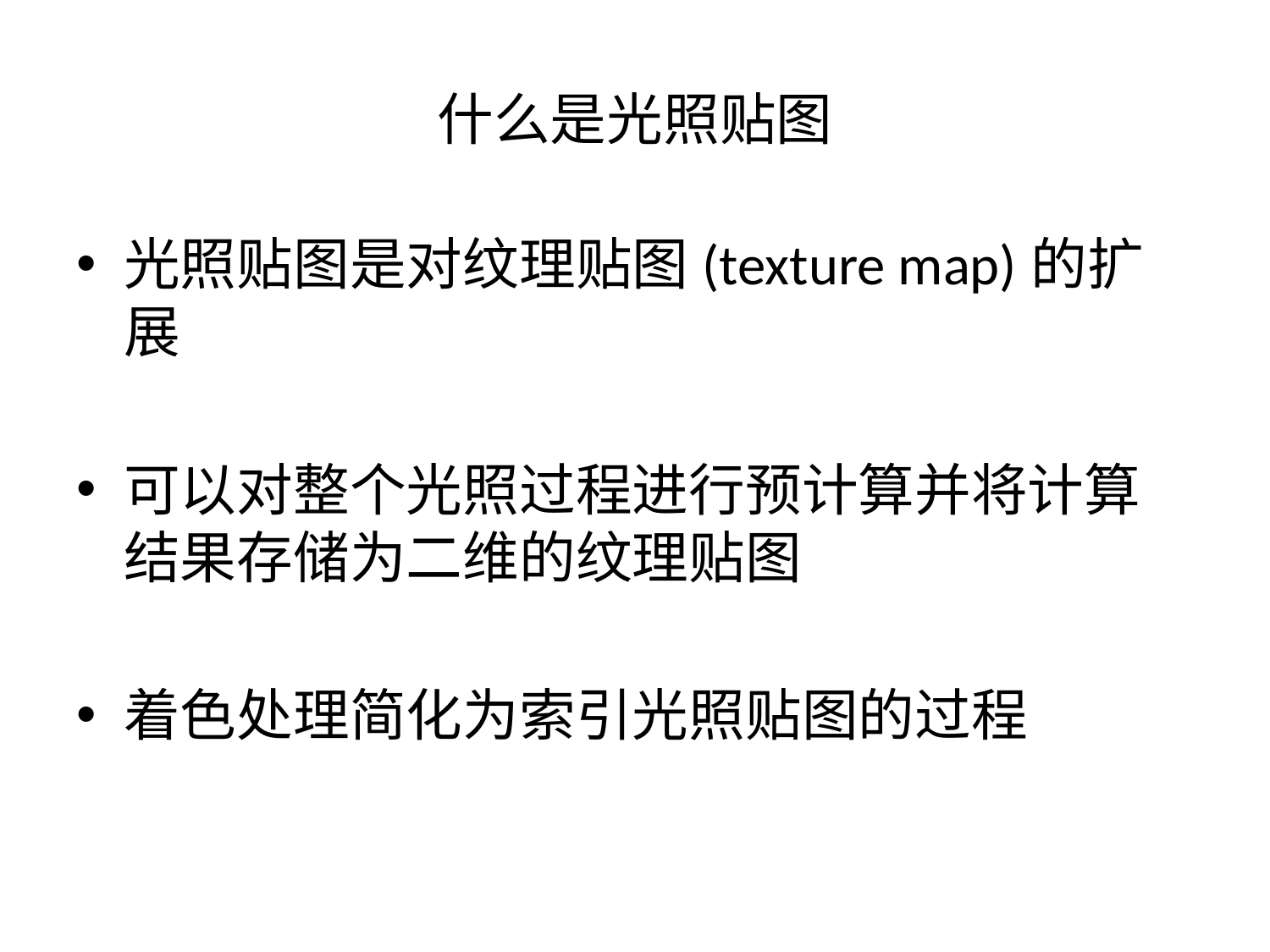

# 什么是光照贴图
光照贴图是对纹理贴图(texture map)的扩展

可以对整个光照过程进行预计算并将计算结果存储为二维的纹理贴图

着色处理简化为索引光照贴图的过程